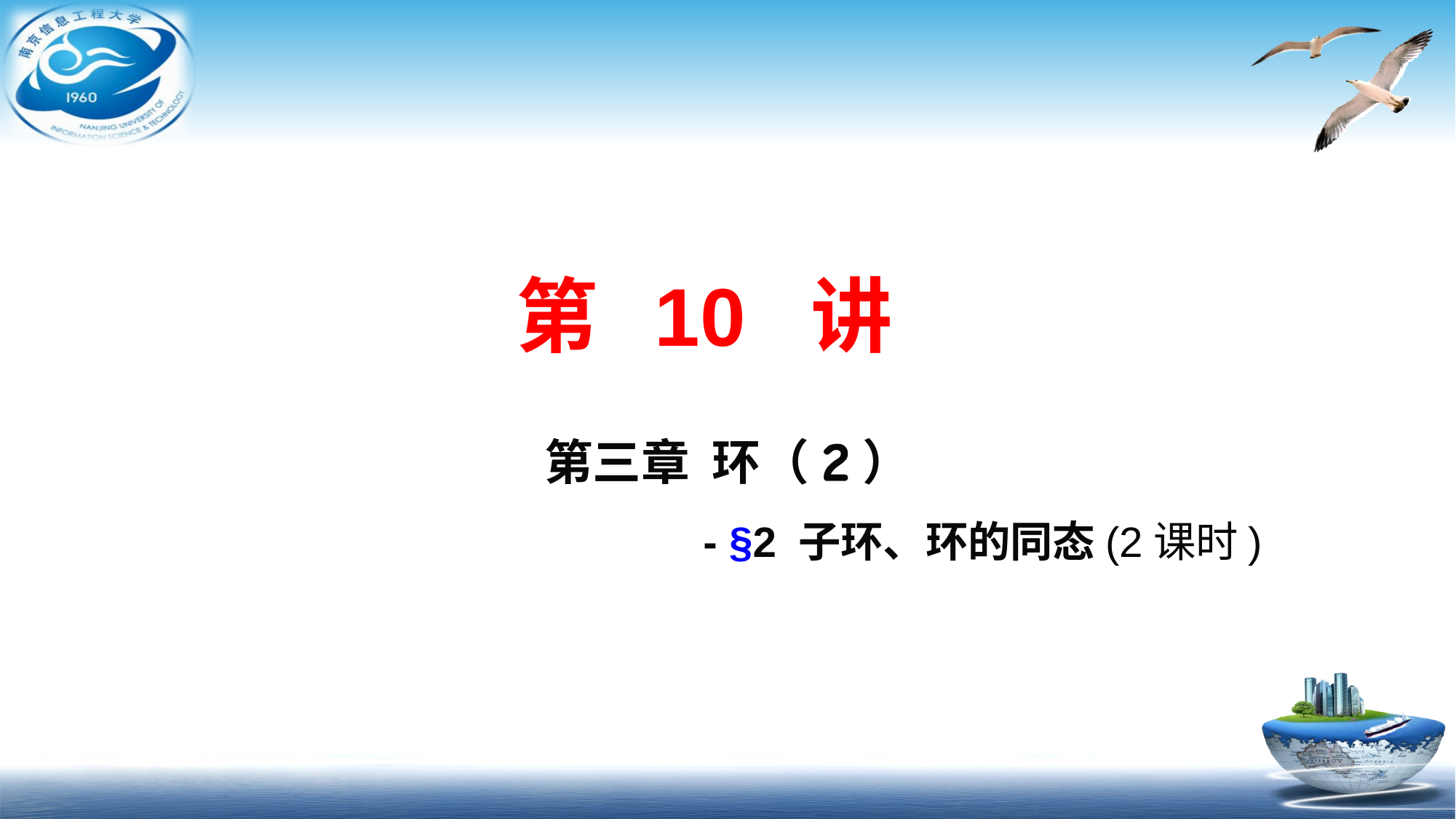

第  10  讲
第三章  环（2）
- §2 子环、环的同态(2课时)